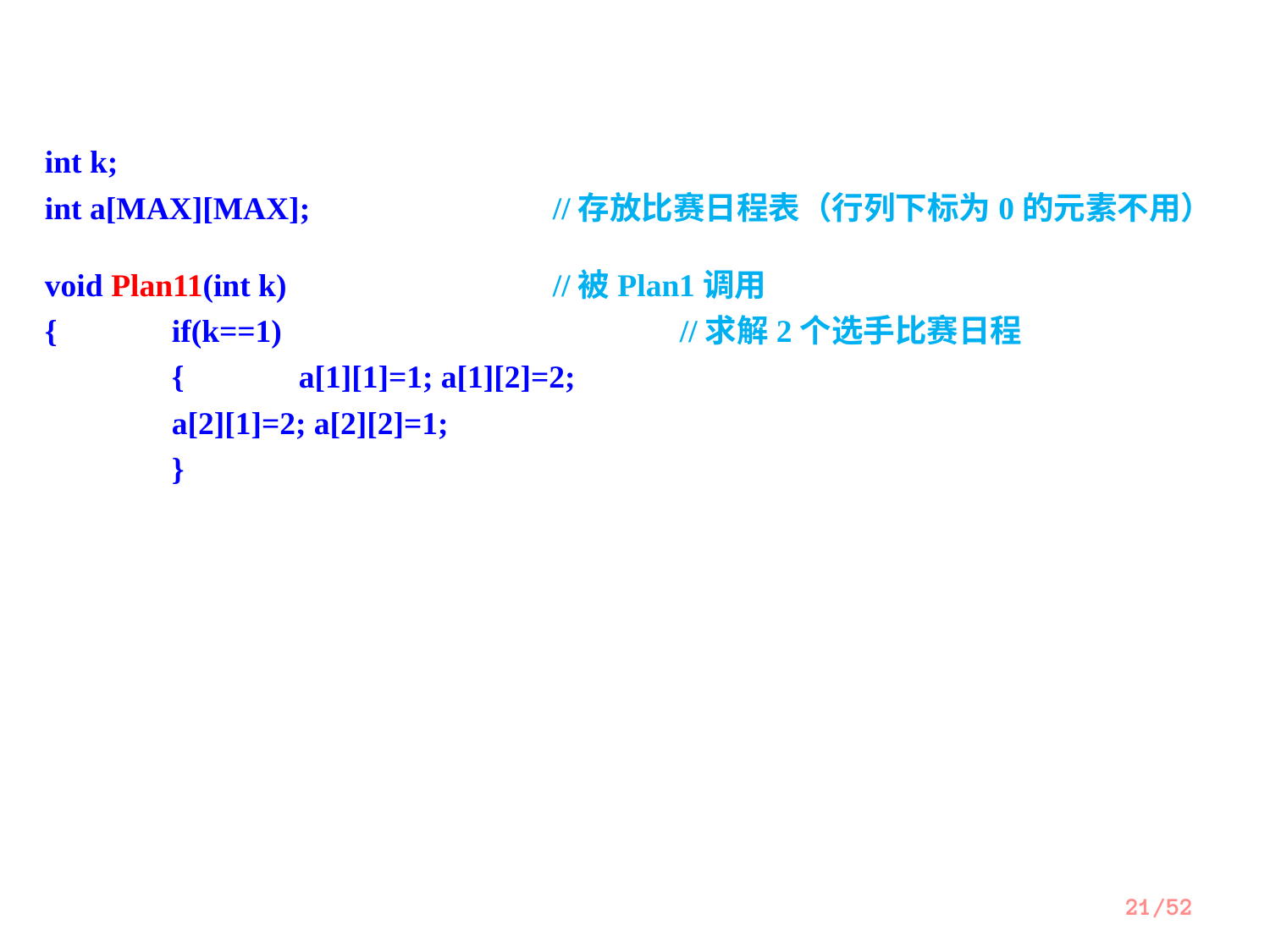

int k;
int a[MAX][MAX];		//存放比赛日程表（行列下标为0的元素不用）
void Plan11(int k)			//被Plan1调用
{   	if(k==1)	 			//求解2个选手比赛日程
     	{    	a[1][1]=1; a[1][2]=2;
          	a[2][1]=2; a[2][2]=1;
     	}
21/52